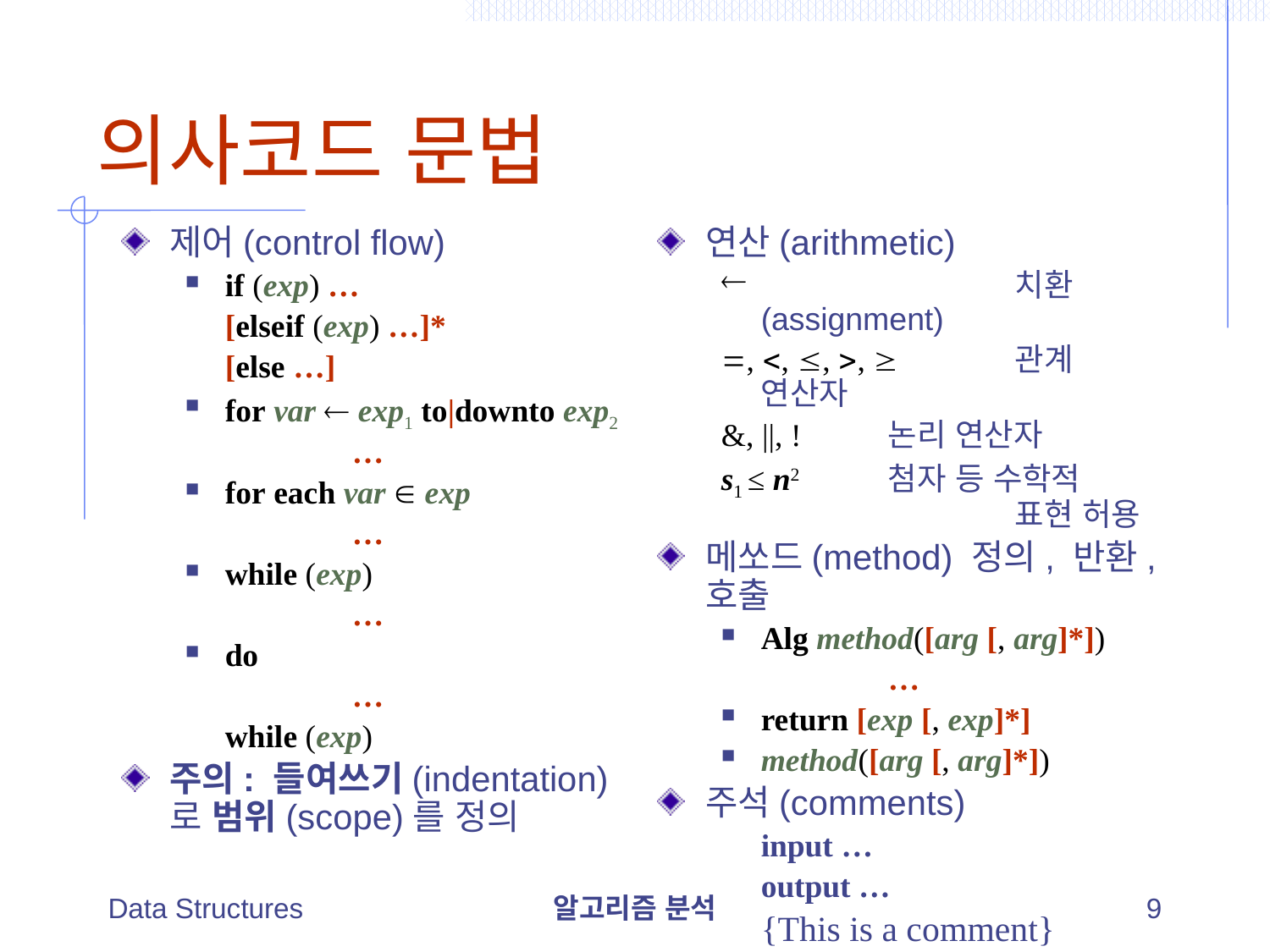

# 의사코드 문법
제어(control flow)
if (exp) …
	[elseif (exp) …]*
	[else …]
for var ← exp1 to|downto exp2
		…
for each var ∈ exp
		…
while (exp)
		…
do
		…
	while (exp)
주의: 들여쓰기(indentation)로 범위(scope)를 정의
연산(arithmetic)
 		치환(assignment)
=, <, ≤, >, ≥	관계 연산자
&, ||, !	논리 연산자
s1 ≤ n2	첨자 등 수학적 			표현 허용
메쏘드(method) 정의, 반환, 호출
Alg method([arg [, arg]*])
		…
return [exp [, exp]*]
method([arg [, arg]*])
주석(comments)
	input …
	output …
	{This is a comment}
Data Structures
알고리즘 분석
9